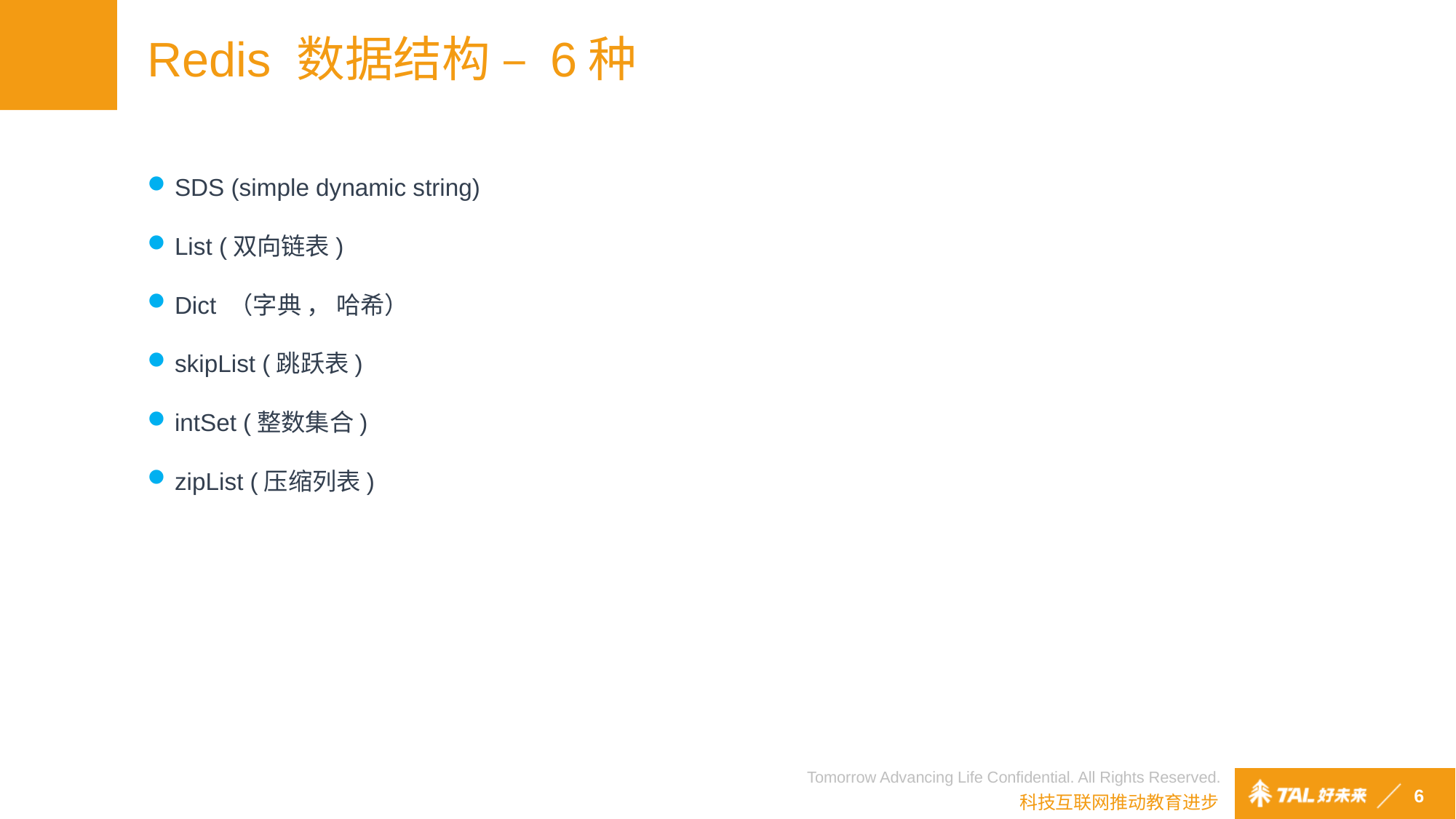

# Redis 数据结构 – 6种
SDS (simple dynamic string)
List (双向链表)
Dict （字典 ， 哈希）
skipList (跳跃表)
intSet (整数集合)
zipList (压缩列表)
6